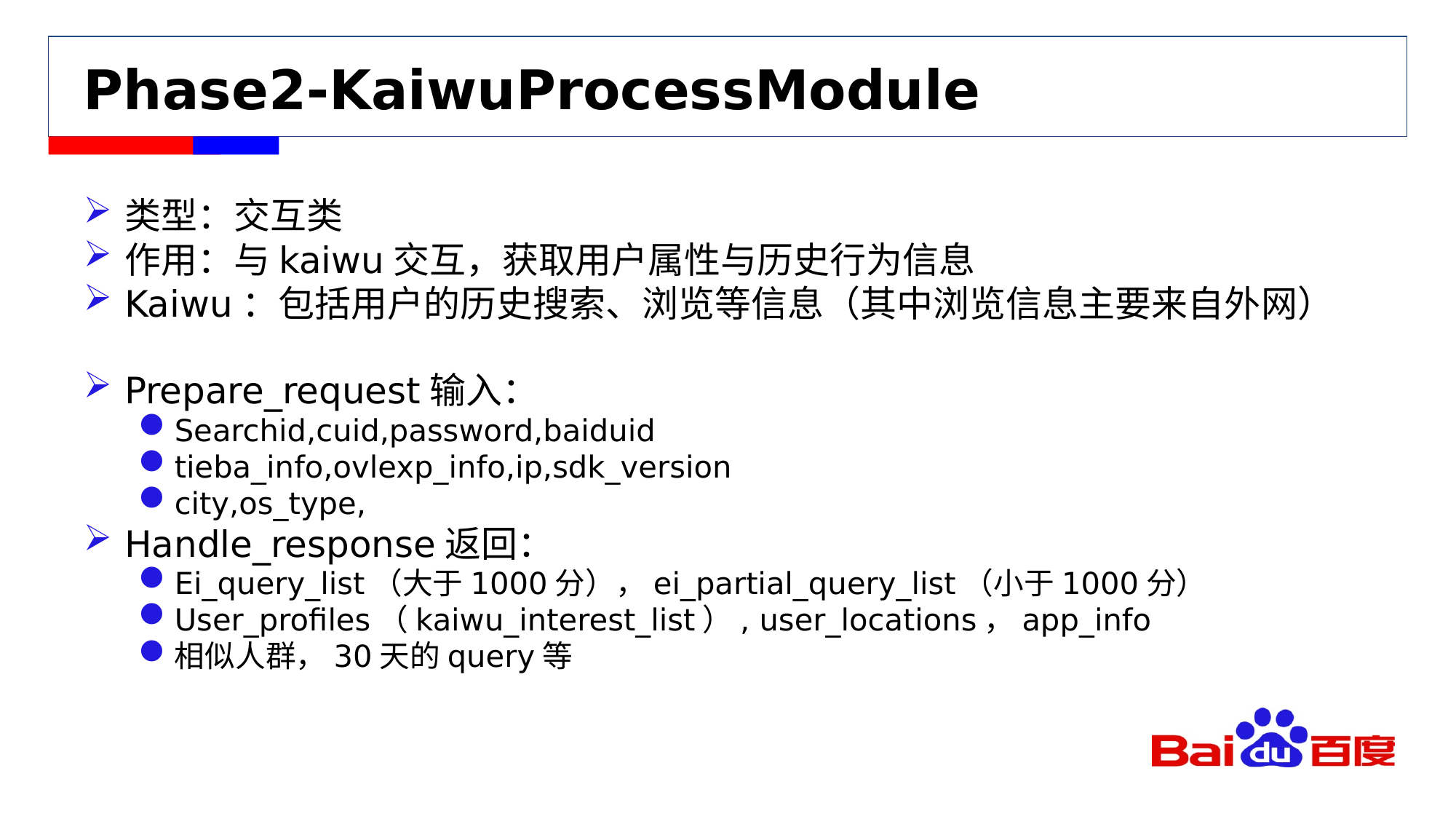

# Phase2-KaiwuProcessModule
类型：交互类
作用：与kaiwu交互，获取用户属性与历史行为信息
Kaiwu：包括用户的历史搜索、浏览等信息（其中浏览信息主要来自外网）

Prepare_request输入：
Searchid,cuid,password,baiduid
tieba_info,ovlexp_info,ip,sdk_version
city,os_type,
Handle_response返回：
Ei_query_list（大于1000分），ei_partial_query_list（小于1000分）
User_profiles（kaiwu_interest_list）, user_locations，app_info
相似人群，30天的query等